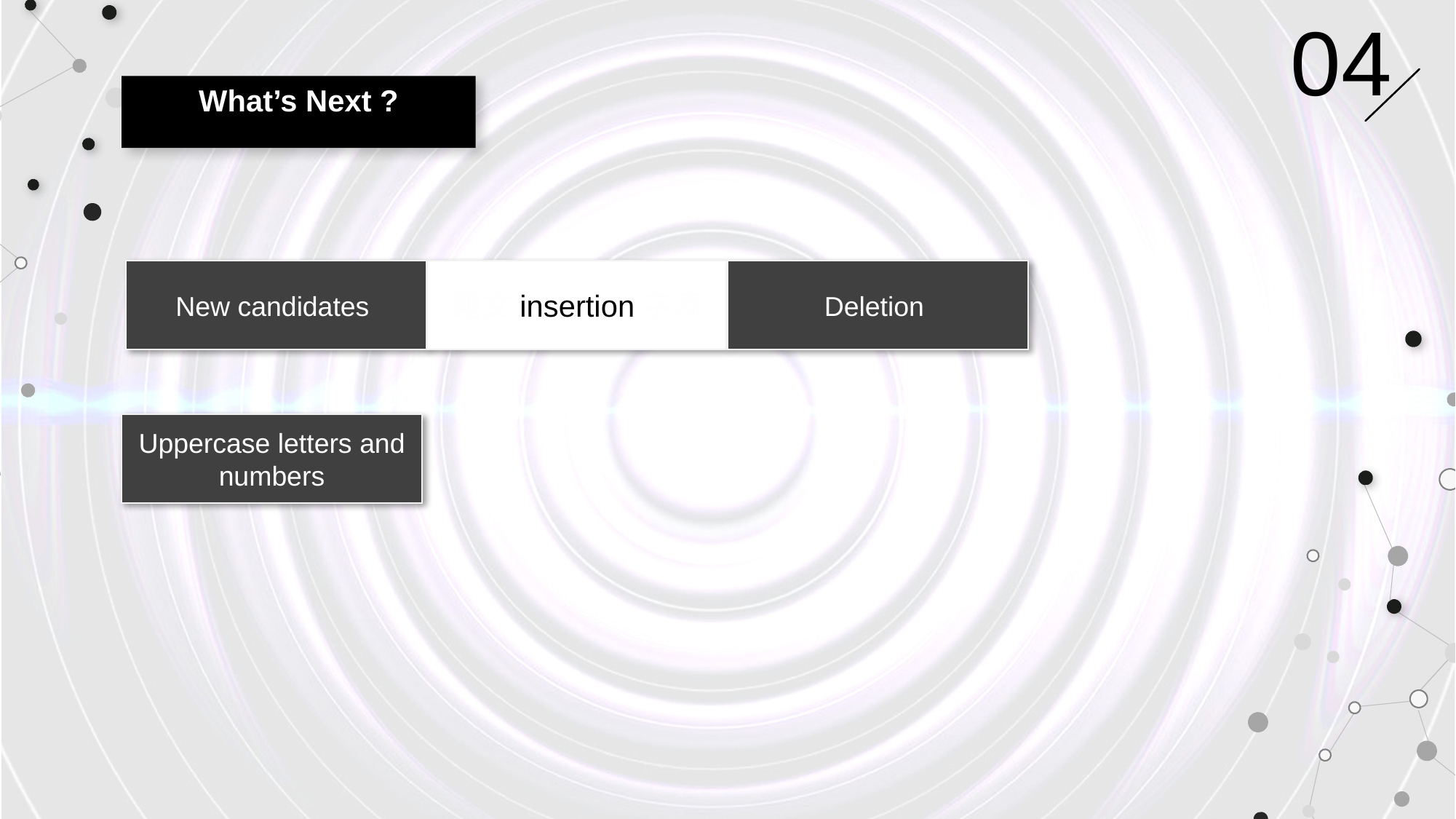

04

What’s Next ?

New candidates

Deletion

题文insertion字添

Uppercase letters and numbers